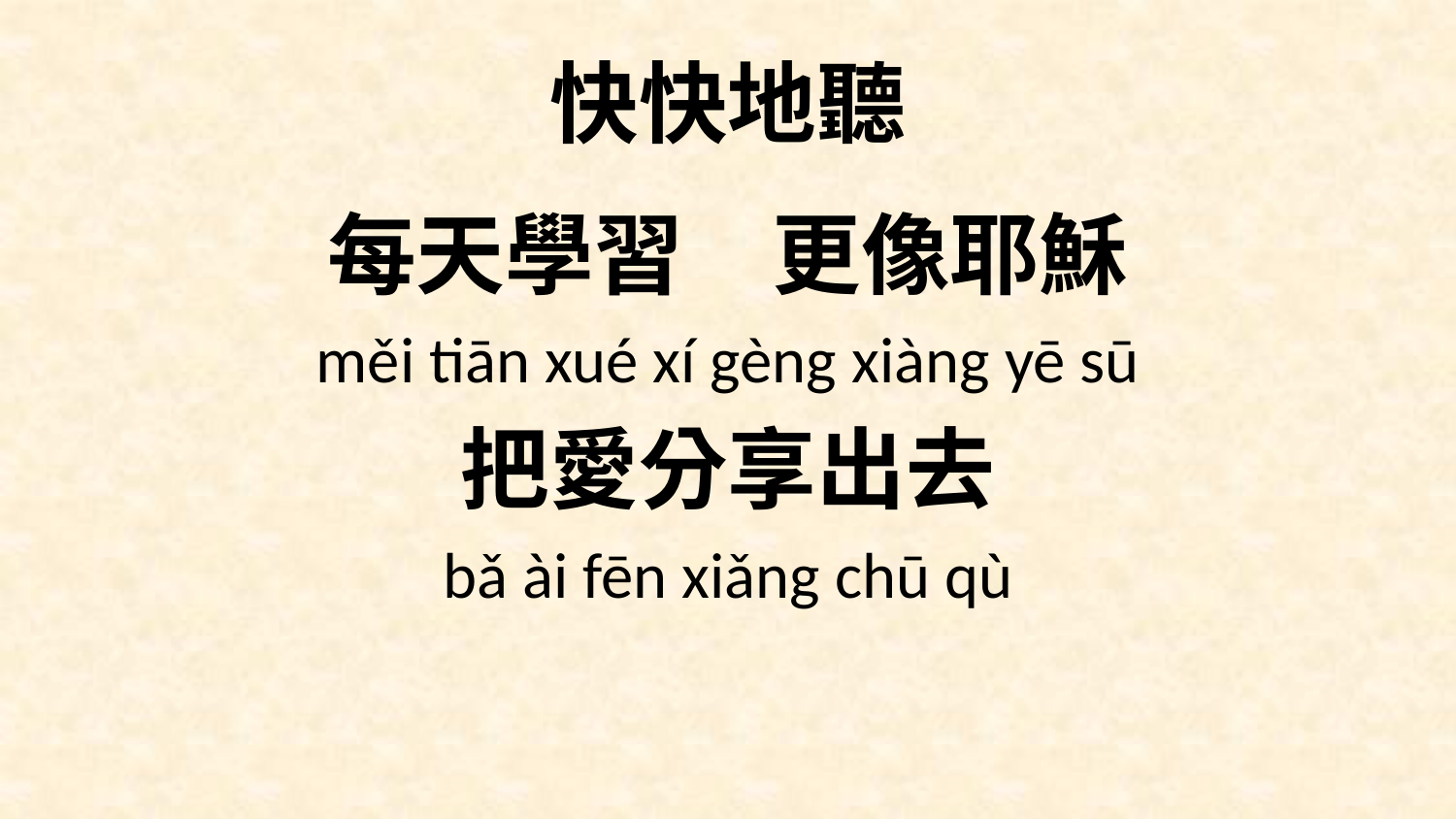

# 快快地聽
每天學習　更像耶穌
měi tiān xué xí gèng xiàng yē sū
把愛分享出去
bǎ ài fēn xiǎng chū qù